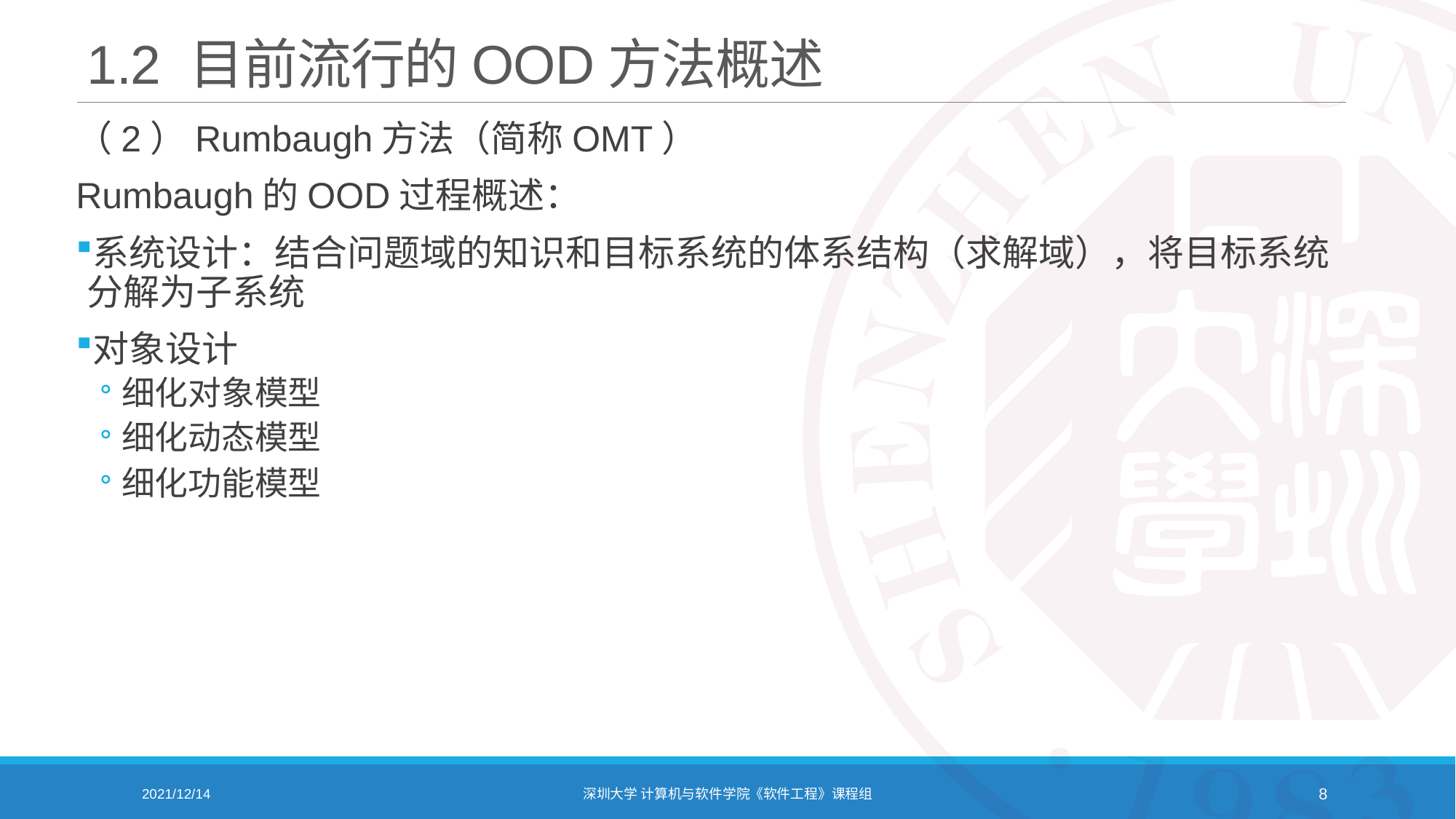

# 1.2 目前流行的OOD方法概述
（2）Rumbaugh方法（简称OMT）
Rumbaugh的OOD过程概述：
系统设计：结合问题域的知识和目标系统的体系结构（求解域），将目标系统分解为子系统
对象设计
细化对象模型
细化动态模型
细化功能模型
2021/12/14
深圳大学 计算机与软件学院《软件工程》课程组
8